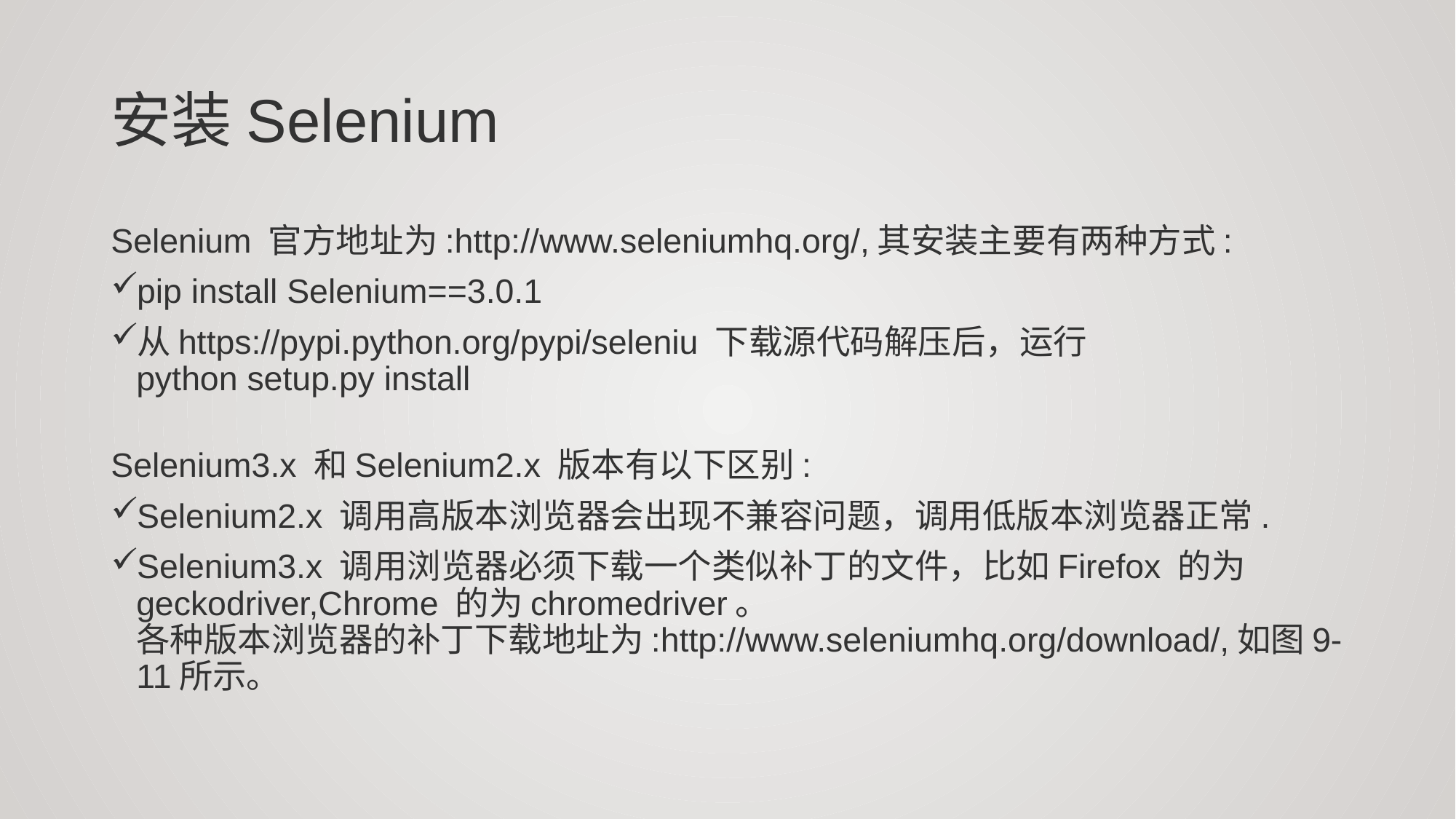

# 安装Selenium
Selenium 官方地址为:http://www.seleniumhq.org/,其安装主要有两种方式:
pip install Selenium==3.0.1
从https://pypi.python.org/pypi/seleniu 下载源代码解压后，运行python setup.py install
Selenium3.x 和Selenium2.x 版本有以下区别:
Selenium2.x 调用高版本浏览器会出现不兼容问题，调用低版本浏览器正常.
Selenium3.x 调用浏览器必须下载一个类似补丁的文件，比如Firefox 的为geckodriver,Chrome 的为chromedriver。
各种版本浏览器的补丁下载地址为:http://www.seleniumhq.org/download/,如图9-11所示。